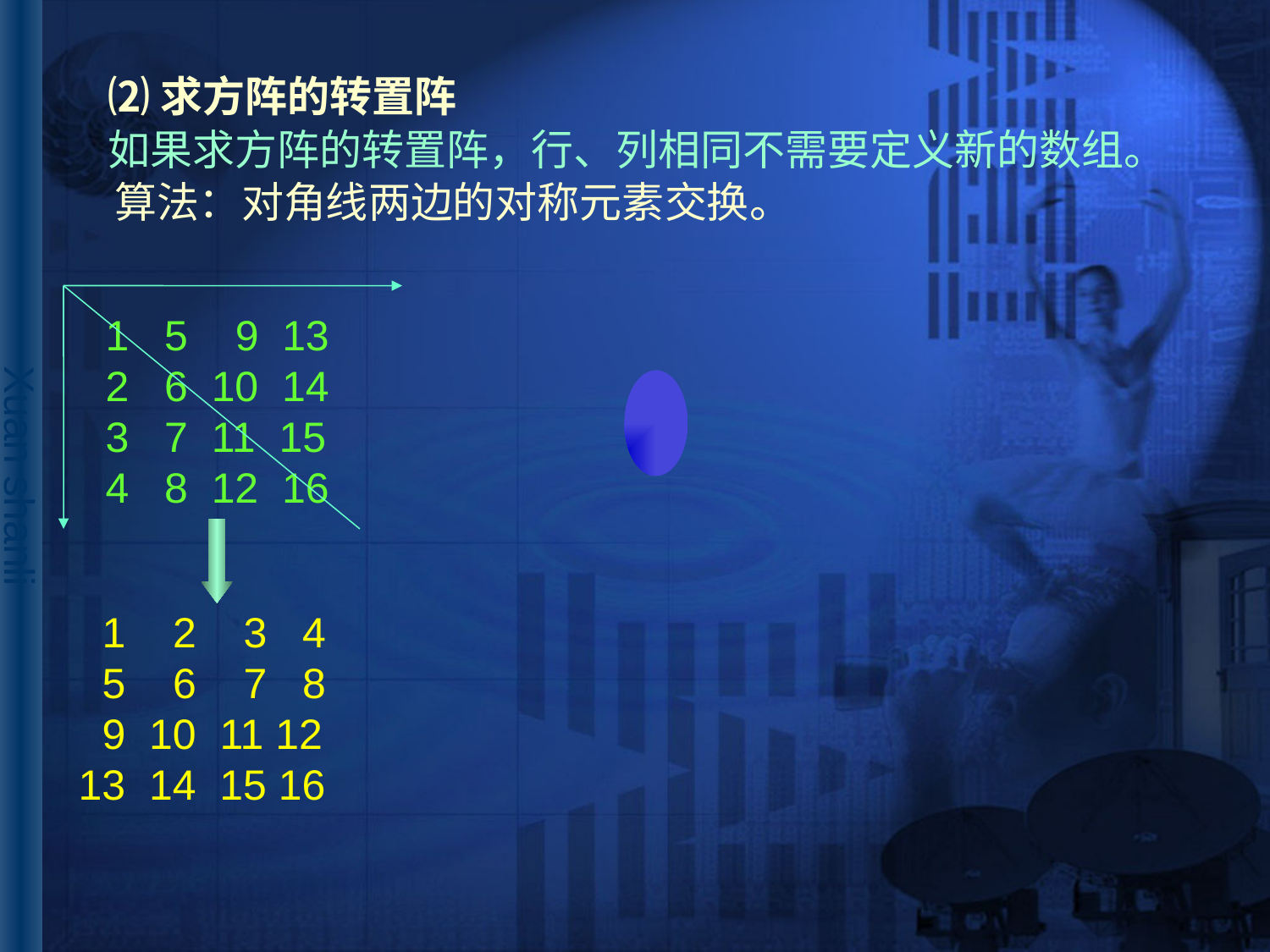

# ⑵求方阵的转置阵
如果求方阵的转置阵，行、列相同不需要定义新的数组。
算法：对角线两边的对称元素交换。

1   5    9  13
2   6  10  14
3   7  11  15
4   8  12  16

  1    2    3   4
  5    6    7   8
  9  10  11 12
13  14  15 16